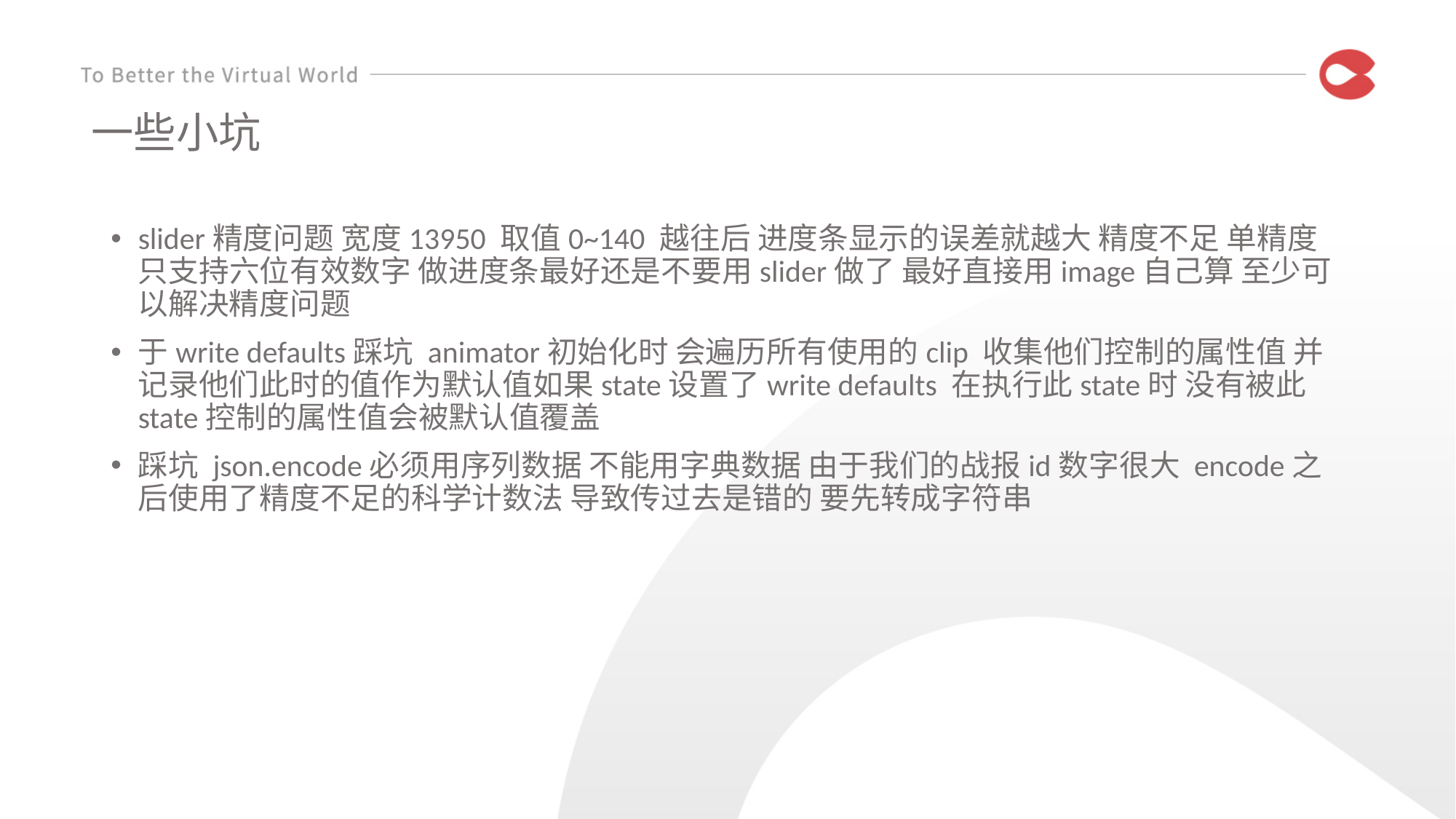

# 一些小坑
slider精度问题 宽度13950 取值0~140 越往后 进度条显示的误差就越大 精度不足 单精度只支持六位有效数字 做进度条最好还是不要用slider做了 最好直接用image自己算 至少可以解决精度问题
于write defaults踩坑 animator初始化时 会遍历所有使用的clip 收集他们控制的属性值 并记录他们此时的值作为默认值如果state设置了write defaults 在执行此state时 没有被此state控制的属性值会被默认值覆盖
踩坑 json.encode必须用序列数据 不能用字典数据 由于我们的战报id数字很大 encode之后使用了精度不足的科学计数法 导致传过去是错的 要先转成字符串